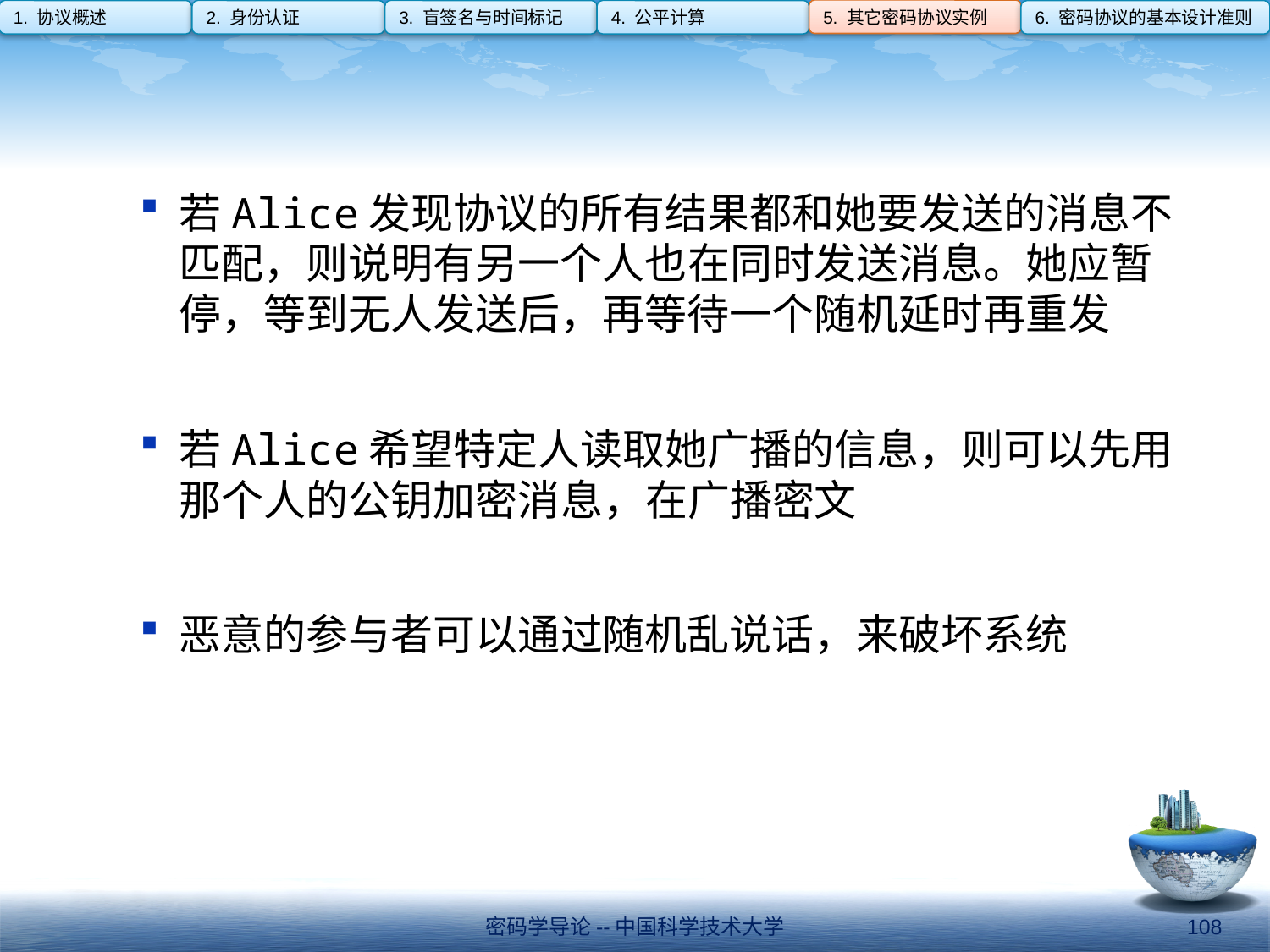

5. 其它密码协议实例
1. 协议概述
2. 身份认证
3. 盲签名与时间标记
4. 公平计算
6. 密码协议的基本设计准则
#
若Alice发现协议的所有结果都和她要发送的消息不匹配，则说明有另一个人也在同时发送消息。她应暂停，等到无人发送后，再等待一个随机延时再重发

若Alice希望特定人读取她广播的信息，则可以先用那个人的公钥加密消息，在广播密文

恶意的参与者可以通过随机乱说话，来破坏系统

密码学导论--中国科学技术大学
108